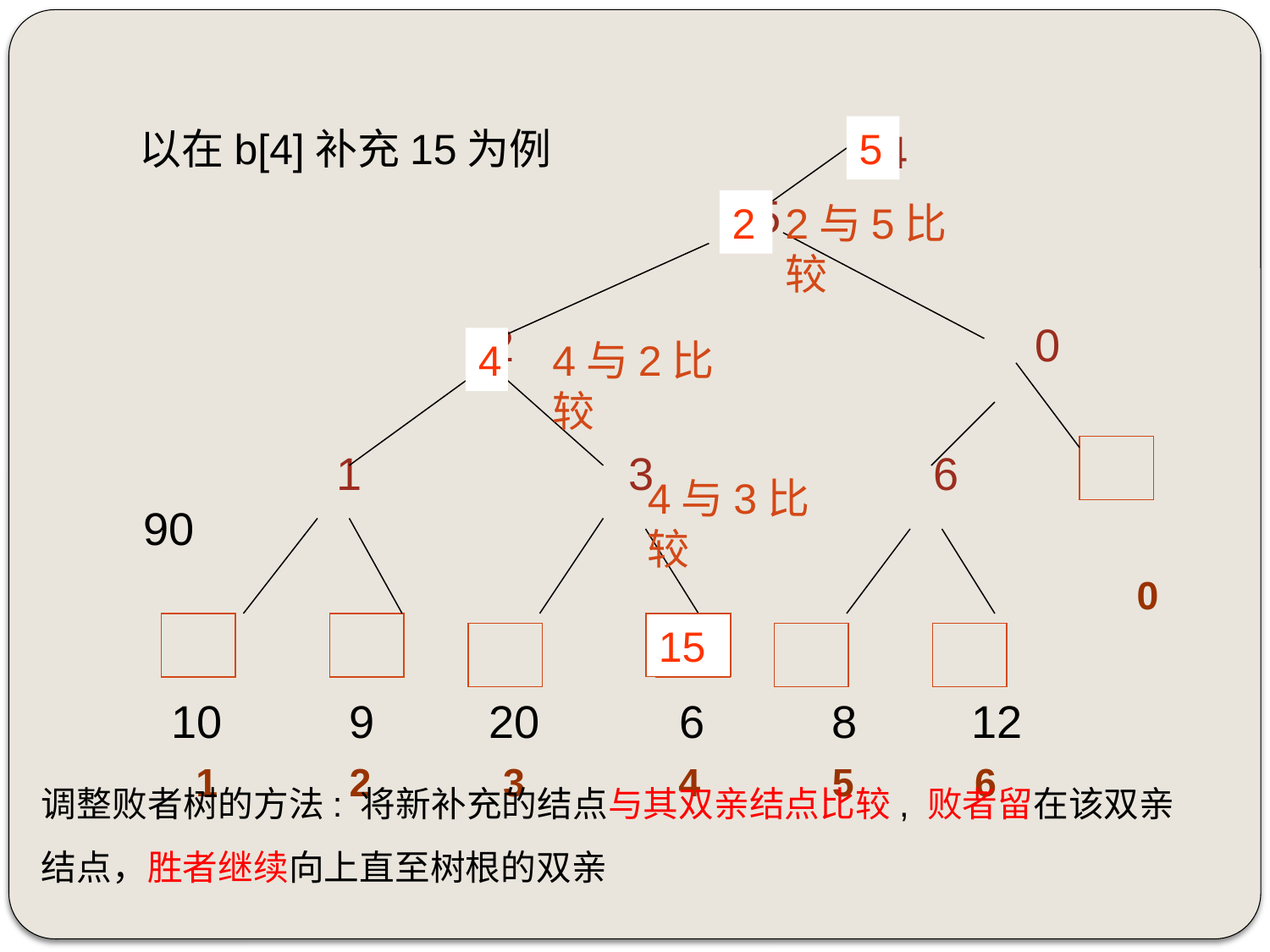

4
                                                   5

                              2                                         0

                  1                     3                      6             90
                                                                                 0

     10          9         20           6          8         12
        1            2            3              4            5           6

以在b[4]补充15为例
5

2
2与5比较

4
4与2比较

4与3比较

15

调整败者树的方法: 将新补充的结点与其双亲结点比较, 败者留在该双亲结点，胜者继续向上直至树根的双亲